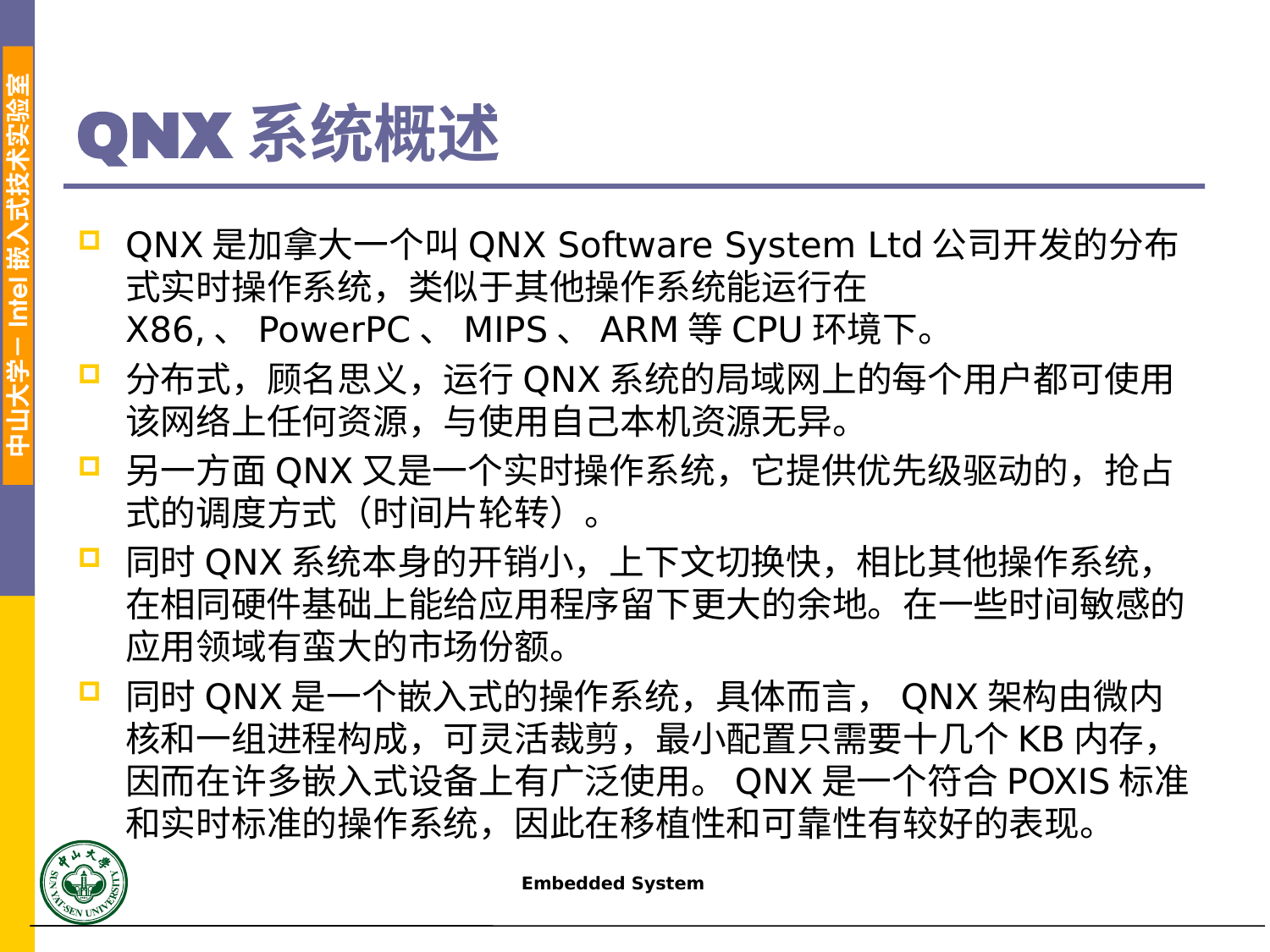

# QNX系统概述
QNX是加拿大一个叫QNX Software System Ltd公司开发的分布式实时操作系统，类似于其他操作系统能运行在X86,、PowerPC、MIPS、ARM等CPU环境下。
分布式，顾名思义，运行QNX系统的局域网上的每个用户都可使用该网络上任何资源，与使用自己本机资源无异。
另一方面QNX又是一个实时操作系统，它提供优先级驱动的，抢占式的调度方式（时间片轮转）。
同时QNX系统本身的开销小，上下文切换快，相比其他操作系统，在相同硬件基础上能给应用程序留下更大的余地。在一些时间敏感的应用领域有蛮大的市场份额。
同时QNX是一个嵌入式的操作系统，具体而言，QNX架构由微内核和一组进程构成，可灵活裁剪，最小配置只需要十几个KB内存，因而在许多嵌入式设备上有广泛使用。QNX是一个符合POXIS标准和实时标准的操作系统，因此在移植性和可靠性有较好的表现。
Embedded System